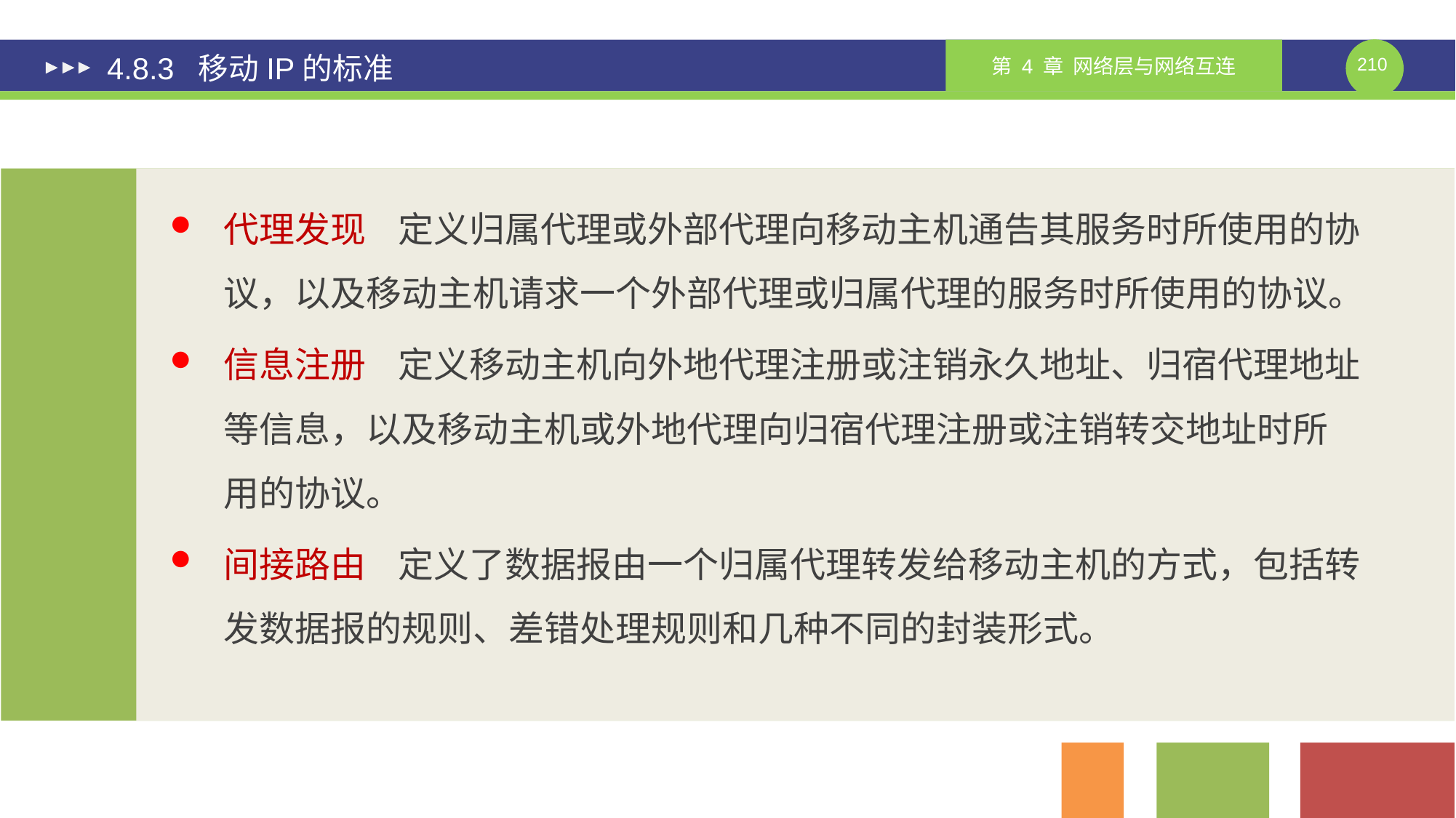

# 4.8.3  移动IP的标准

代理发现    定义归属代理或外部代理向移动主机通告其服务时所使用的协议，以及移动主机请求一个外部代理或归属代理的服务时所使用的协议。
信息注册    定义移动主机向外地代理注册或注销永久地址、归宿代理地址等信息，以及移动主机或外地代理向归宿代理注册或注销转交地址时所用的协议。
间接路由    定义了数据报由一个归属代理转发给移动主机的方式，包括转发数据报的规则、差错处理规则和几种不同的封装形式。

课件制作人：谢钧  谢希仁